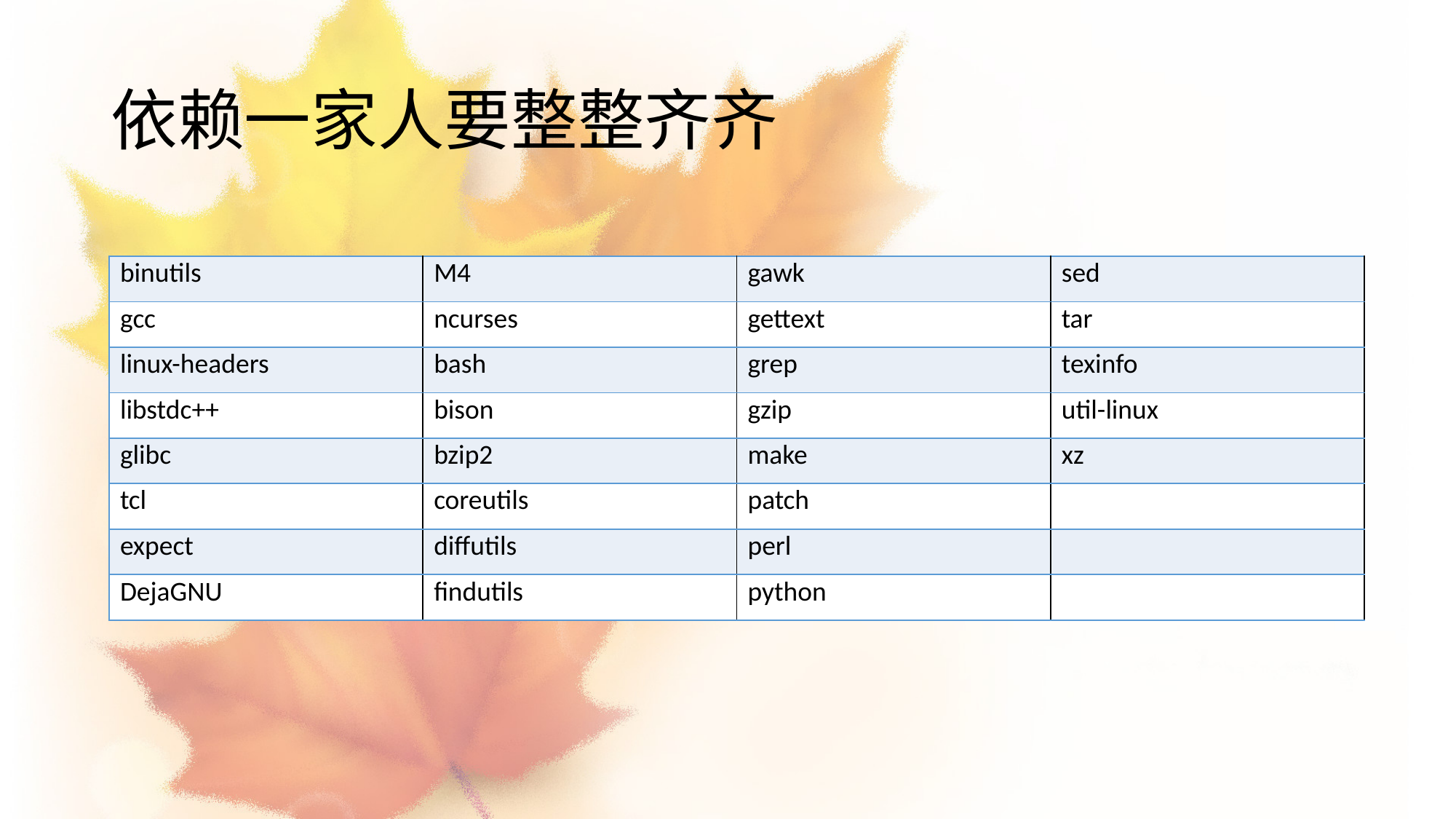

# 依赖一家人要整整齐齐
| binutils | M4 | gawk | sed |
| --- | --- | --- | --- |
| gcc | ncurses | gettext | tar |
| linux-headers | bash | grep | texinfo |
| libstdc++ | bison | gzip | util-linux |
| glibc | bzip2 | make | xz |
| tcl | coreutils | patch |  |
| expect | diffutils | perl |  |
| DejaGNU | findutils | python |  |